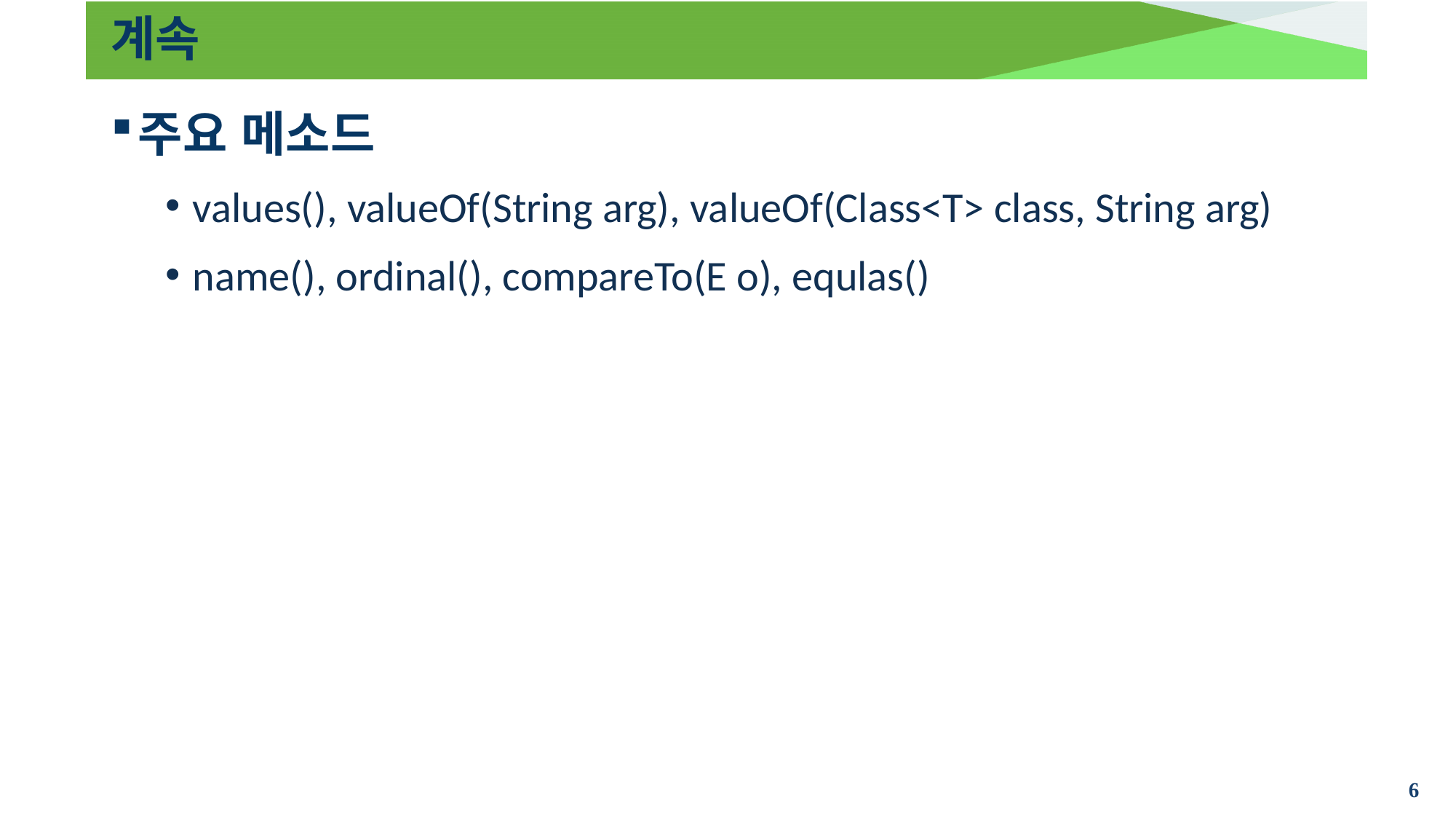

# 계속
주요 메소드
values(), valueOf(String arg), valueOf(Class<T> class, String arg)
name(), ordinal(), compareTo(E o), equlas()
6